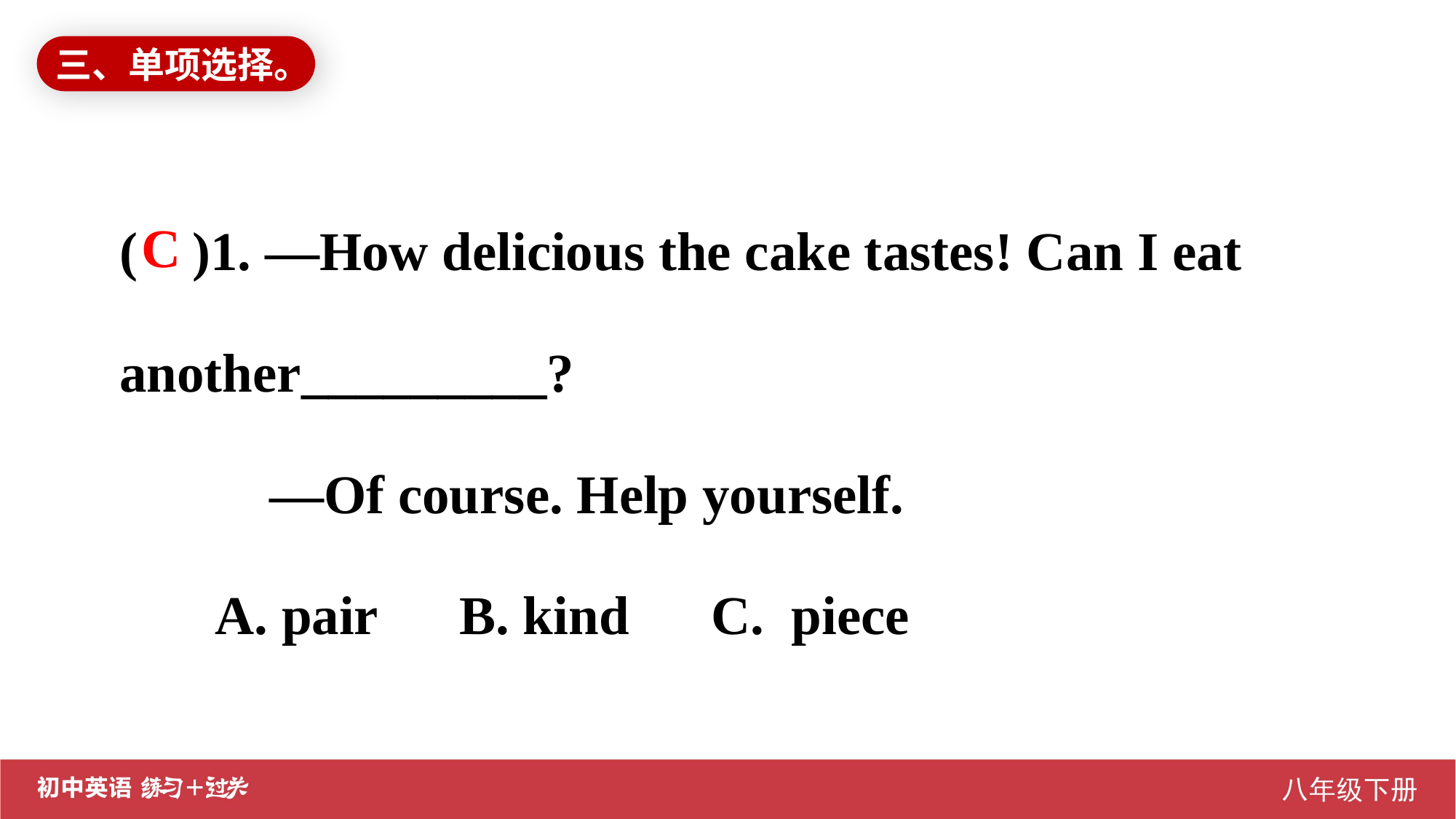

三、单项选择。
(    )1. —How delicious the cake tastes! Can I eat another_________?
           —Of course. Help yourself.
       A. pair      B. kind      C.  piece
C